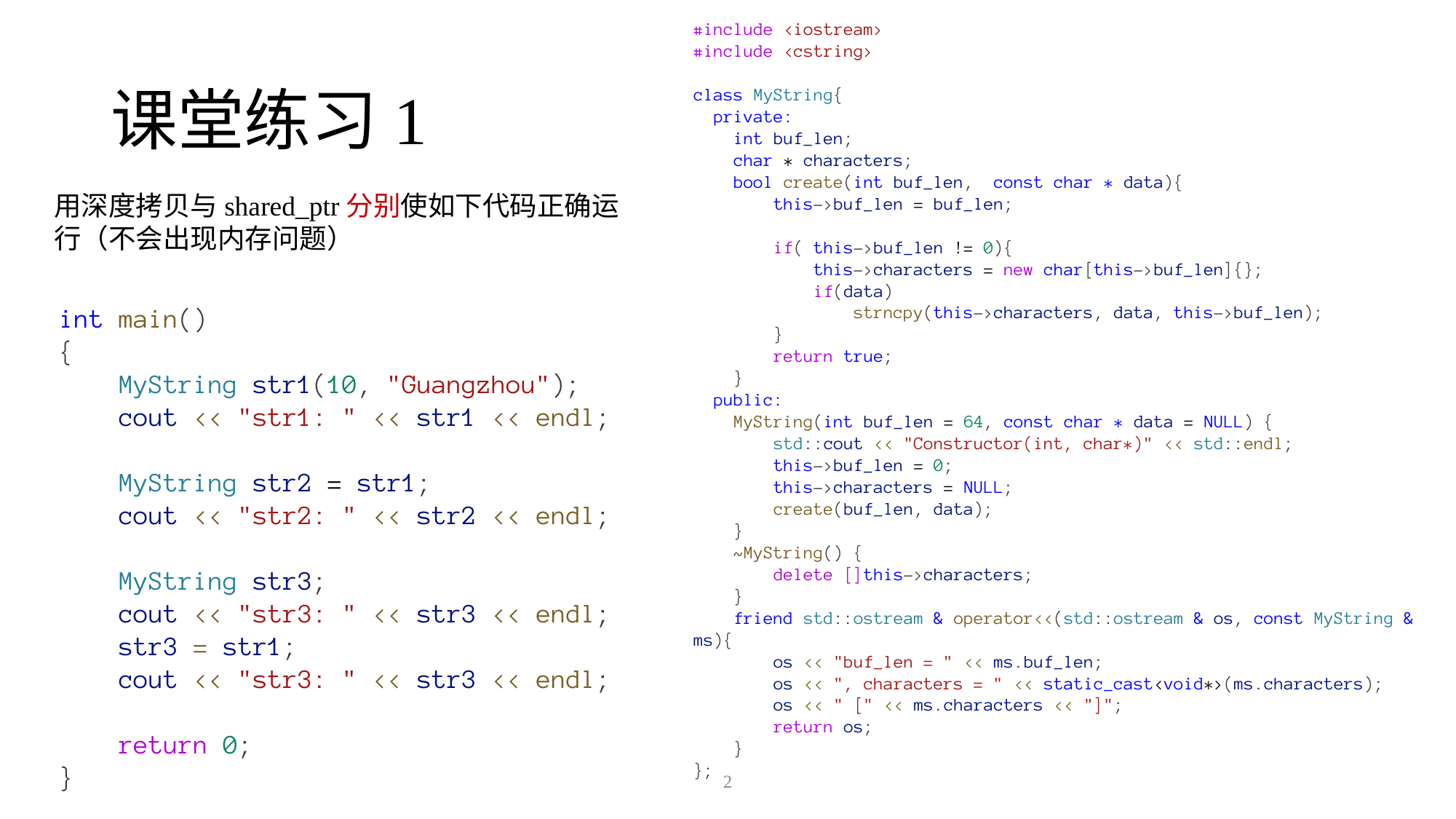

#include <iostream>
#include <cstring>
class MyString{
  private:
    int buf_len;
    char * characters;
    bool create(int buf_len,  const char * data){
        this->buf_len = buf_len;
        if( this->buf_len != 0){
            this->characters = new char[this->buf_len]{};
            if(data)
                strncpy(this->characters, data, this->buf_len);
        }
        return true;
    }
  public:
    MyString(int buf_len = 64, const char * data = NULL) {
        std::cout << "Constructor(int, char*)" << std::endl;
        this->buf_len = 0;
        this->characters = NULL;
        create(buf_len, data);
    }
    ~MyString() {
        delete []this->characters;
    }
    friend std::ostream & operator<<(std::ostream & os, const MyString & ms){
        os << "buf_len = " << ms.buf_len;
        os << ", characters = " << static_cast<void*>(ms.characters);
        os << " [" << ms.characters << "]";
        return os;
    }
};
# 课堂练习1
用深度拷贝与shared_ptr分别使如下代码正确运行（不会出现内存问题）
int main()
{
    MyString str1(10, "Guangzhou");
    cout << "str1: " << str1 << endl;
    MyString str2 = str1;
    cout << "str2: " << str2 << endl;
    MyString str3;
    cout << "str3: " << str3 << endl;
    str3 = str1;
    cout << "str3: " << str3 << endl;
    return 0;
}
2